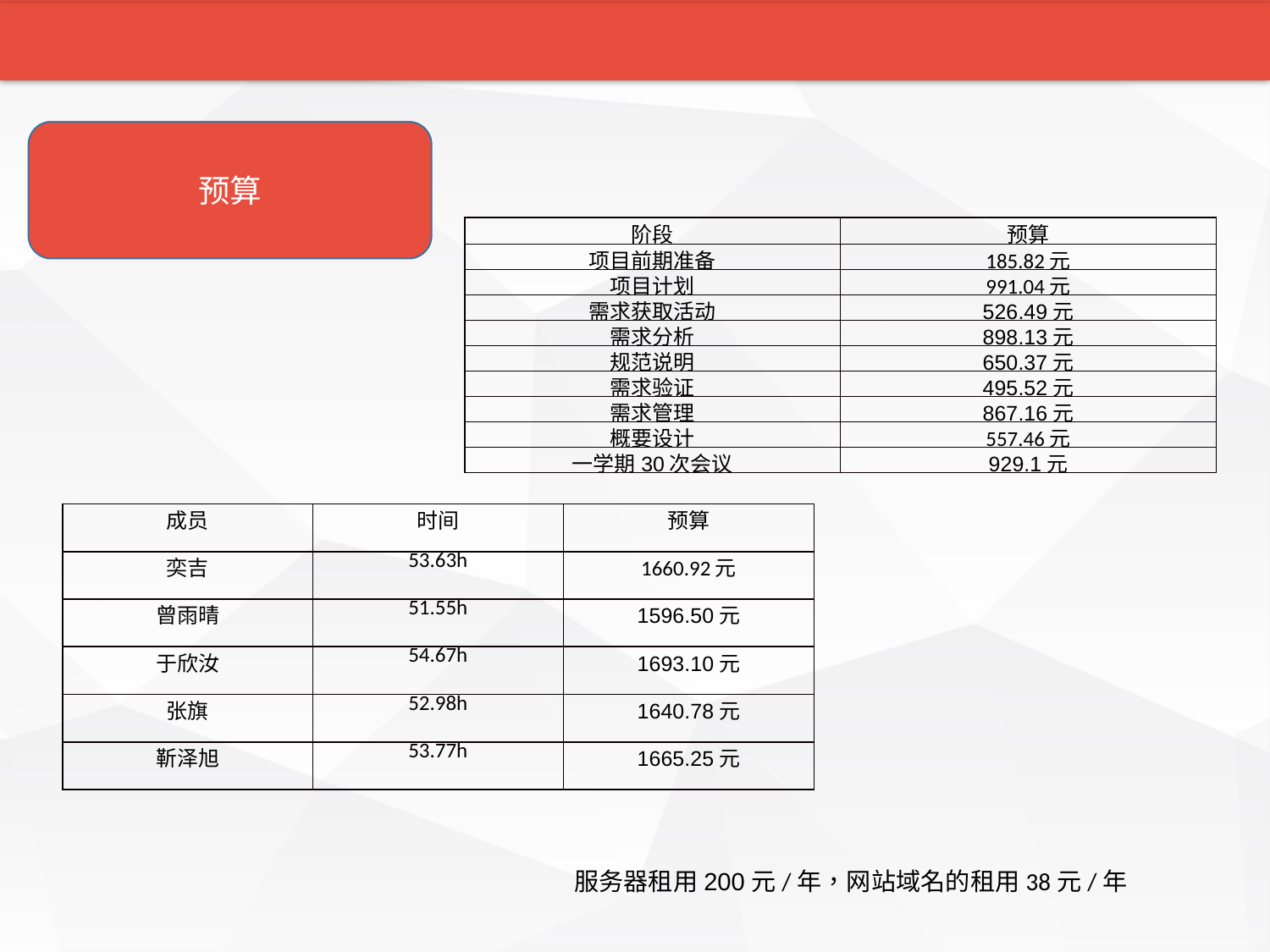

介绍
项目说明
项目计划
支持条件
计划要点
成员分工

预算
| 阶段 | 预算 |
| --- | --- |
| 项目前期准备 | 185.82元 |
| 项目计划 | 991.04元 |
| 需求获取活动 | 526.49元 |
| 需求分析 | 898.13元 |
| 规范说明 | 650.37元 |
| 需求验证 | 495.52元 |
| 需求管理 | 867.16元 |
| 概要设计 | 557.46元 |
| 一学期30次会议 | 929.1元 |
| 成员 | 时间 | 预算 |
| --- | --- | --- |
| 奕吉 | 53.63h | 1660.92元 |
| 曾雨晴 | 51.55h | 1596.50元 |
| 于欣汝 | 54.67h | 1693.10元 |
| 张旗 | 52.98h | 1640.78元 |
| 靳泽旭 | 53.77h | 1665.25元 |
服务器租用200元/年，网站域名的租用38元/年